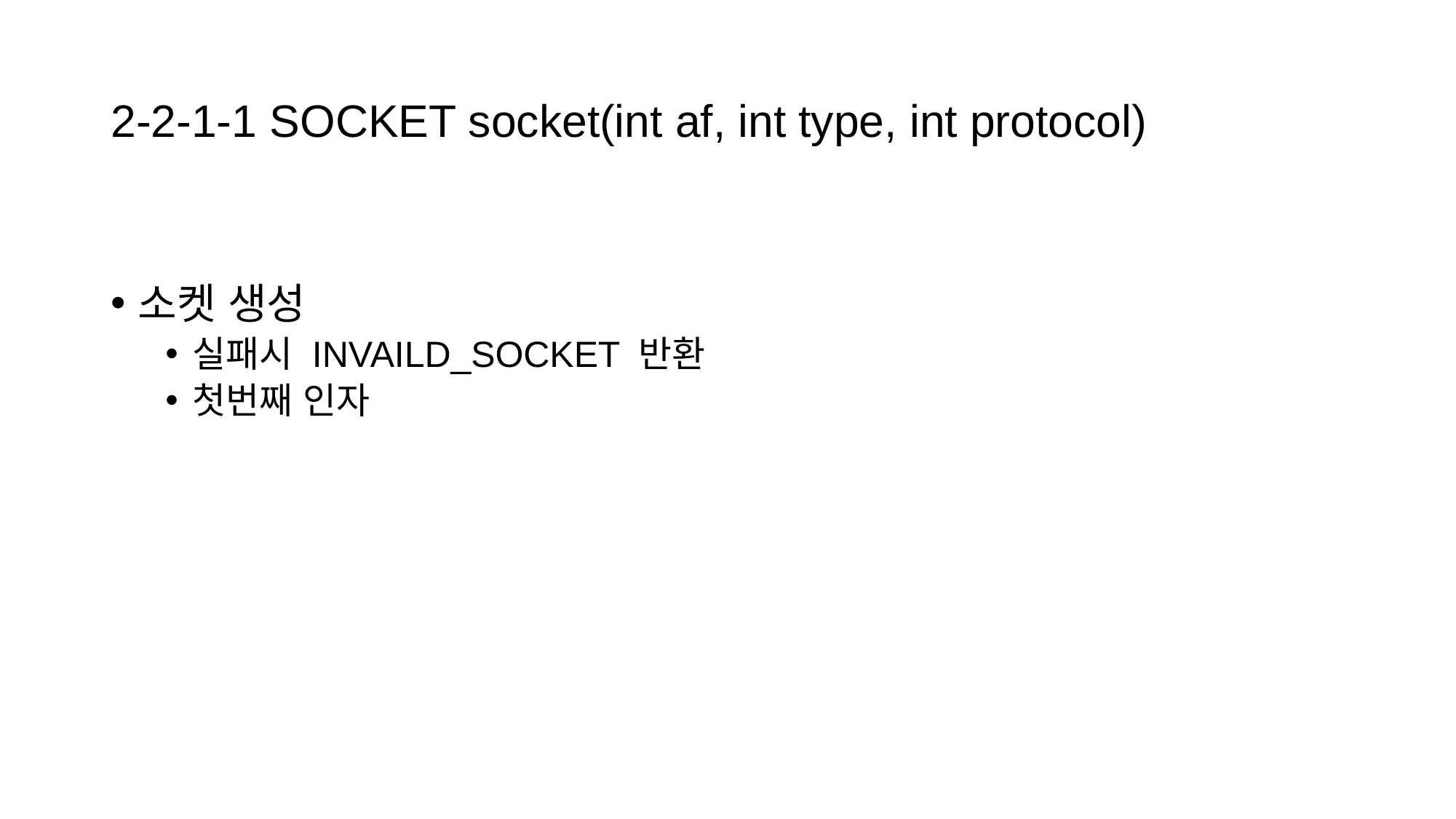

# 2-2-1-1 SOCKET socket(int af, int type, int protocol)

소켓 생성
실패시 INVAILD_SOCKET 반환
첫번째 인자